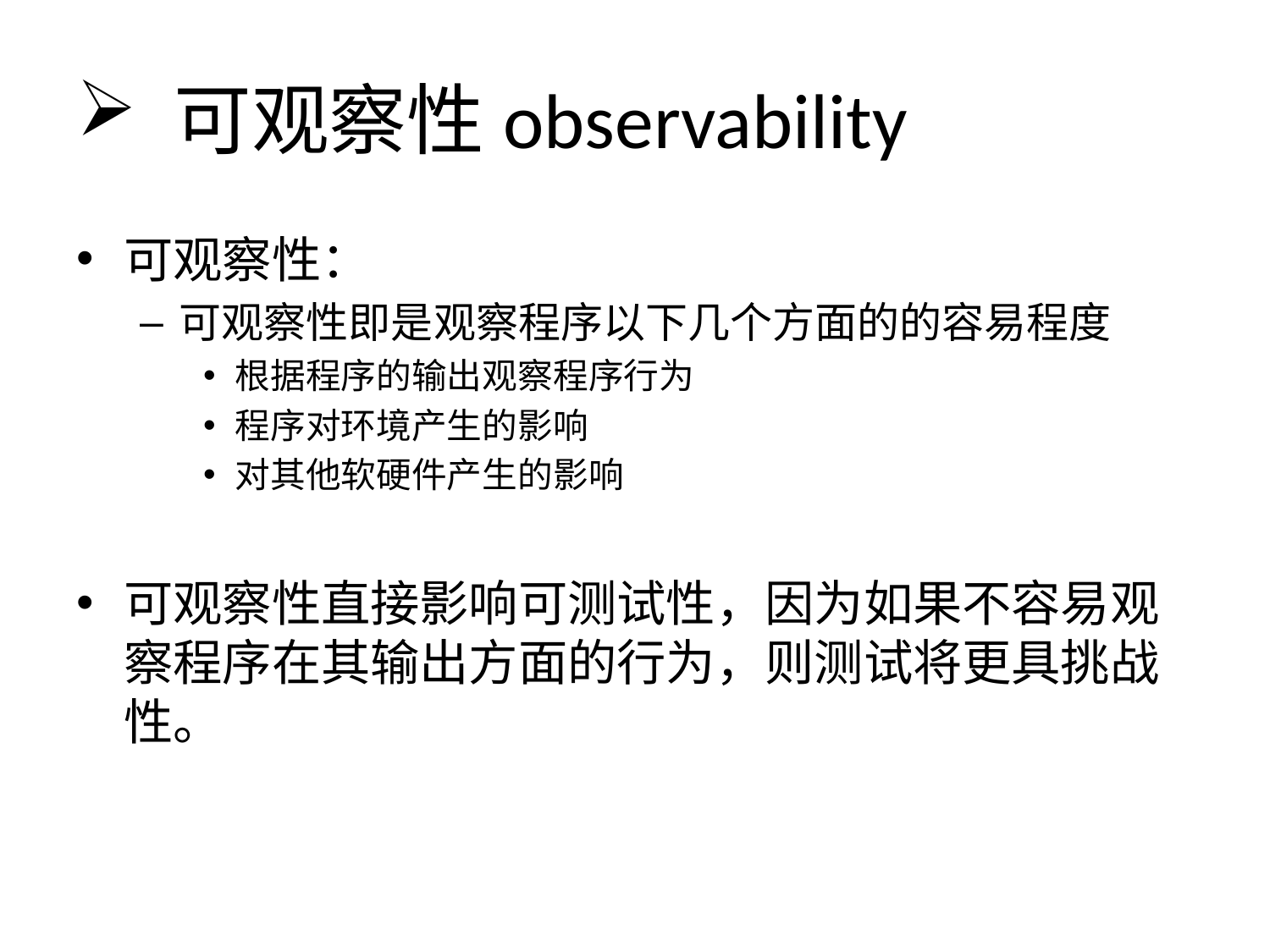

# 可观察性observability
可观察性：
可观察性即是观察程序以下几个方面的的容易程度
根据程序的输出观察程序行为
程序对环境产生的影响
对其他软硬件产生的影响

可观察性直接影响可测试性，因为如果不容易观察程序在其输出方面的行为，则测试将更具挑战性。